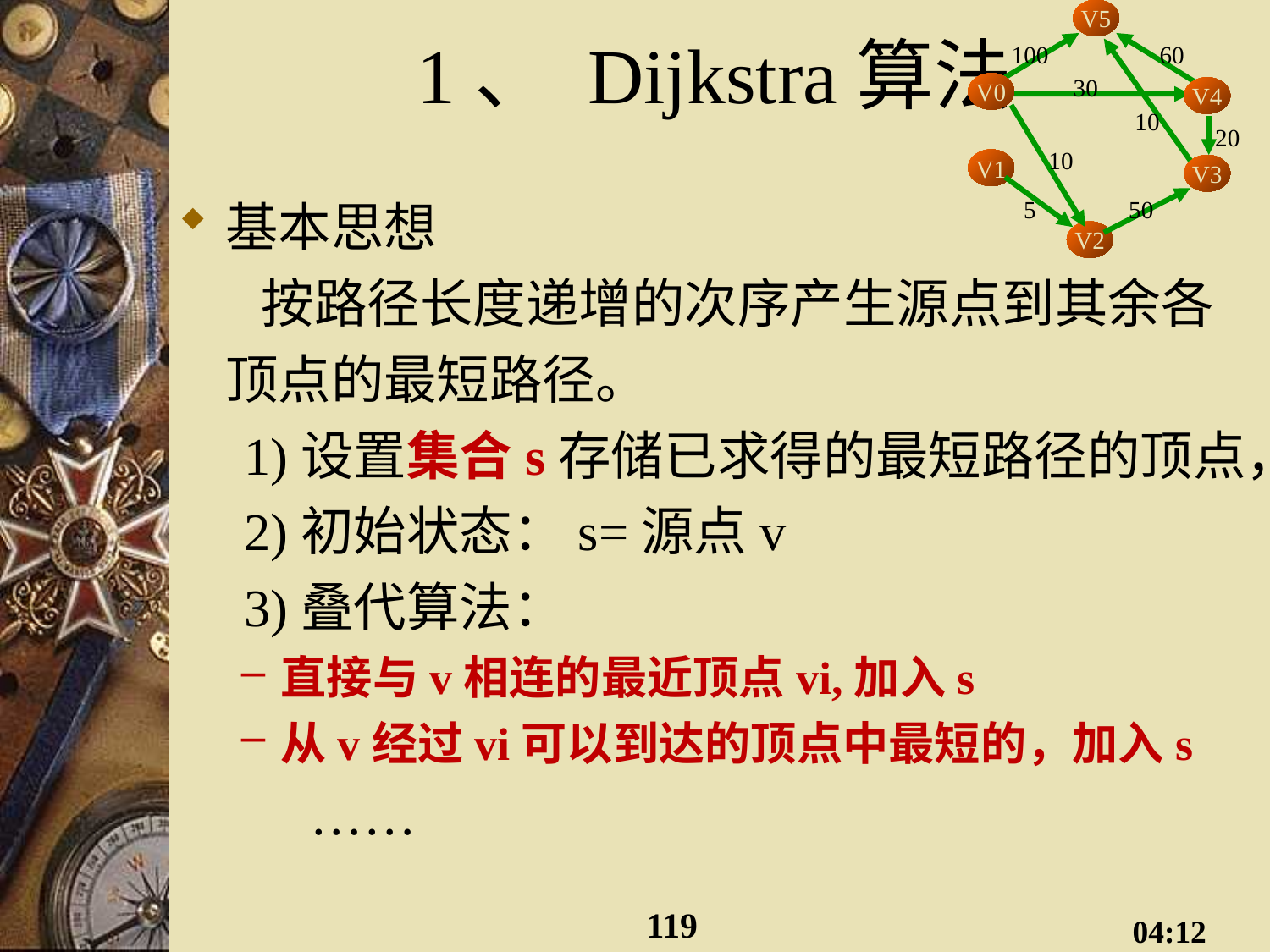

# 1、 Dijkstra算法
V5
100

60

30
V0
V4

10

20

10
V1
V3

5

50
V2
基本思想
      按路径长度递增的次序产生源点到其余各顶点的最短路径。
     1)设置集合s存储已求得的最短路径的顶点，
     2)初始状态：s=源点v
     3)叠代算法：
直接与v相连的最近顶点vi,加入s
从v经过vi可以到达的顶点中最短的，加入s
          ……